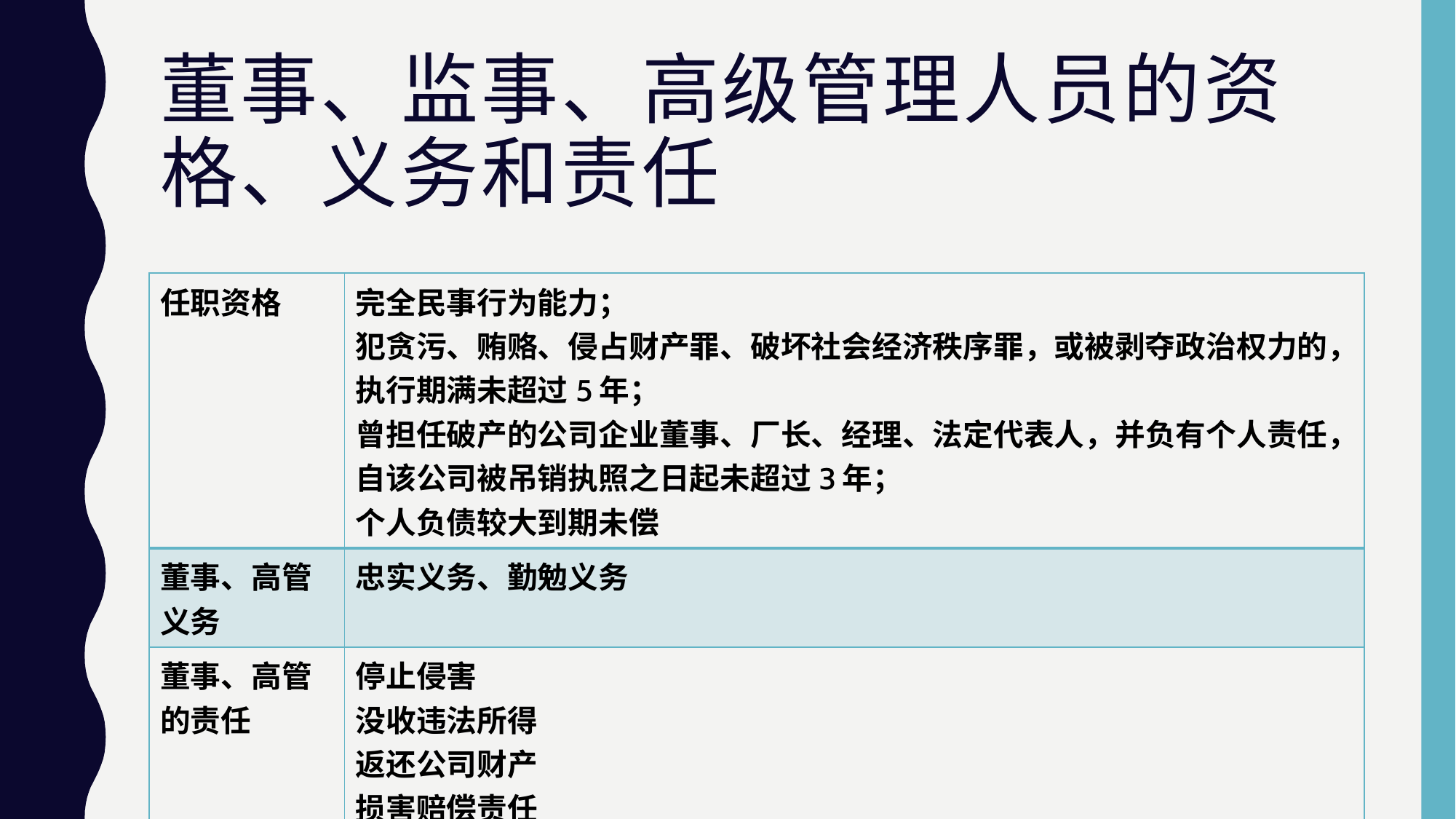

# 董事、监事、高级管理人员的资格、义务和责任
| 任职资格 | 完全民事行为能力； 犯贪污、贿赂、侵占财产罪、破坏社会经济秩序罪，或被剥夺政治权力的，执行期满未超过5年； 曾担任破产的公司企业董事、厂长、经理、法定代表人，并负有个人责任，自该公司被吊销执照之日起未超过3年； 个人负债较大到期未偿 |
| --- | --- |
| 董事、高管义务 | 忠实义务、勤勉义务 |
| 董事、高管的责任 | 停止侵害 没收违法所得 返还公司财产 损害赔偿责任 |